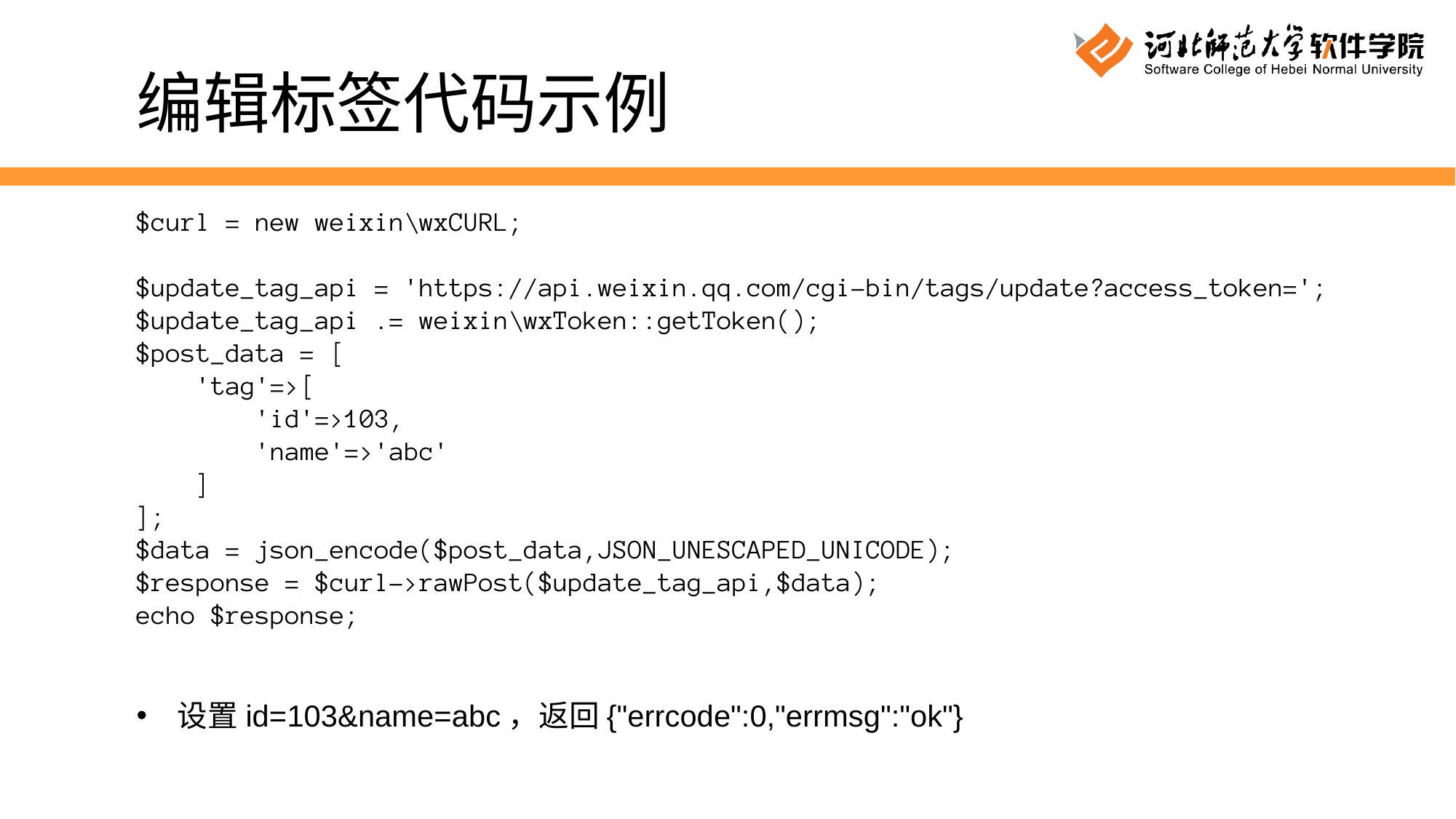

编辑标签代码示例
$curl = new weixin\wxCURL;

$update_tag_api = 'https://api.weixin.qq.com/cgi-bin/tags/update?access_token=';
$update_tag_api .= weixin\wxToken::getToken();
$post_data = [
    'tag'=>[
        'id'=>103,
        'name'=>'abc'
    ]
];
$data = json_encode($post_data,JSON_UNESCAPED_UNICODE);
$response = $curl->rawPost($update_tag_api,$data);
echo $response;
设置id=103&name=abc，返回{"errcode":0,"errmsg":"ok"}